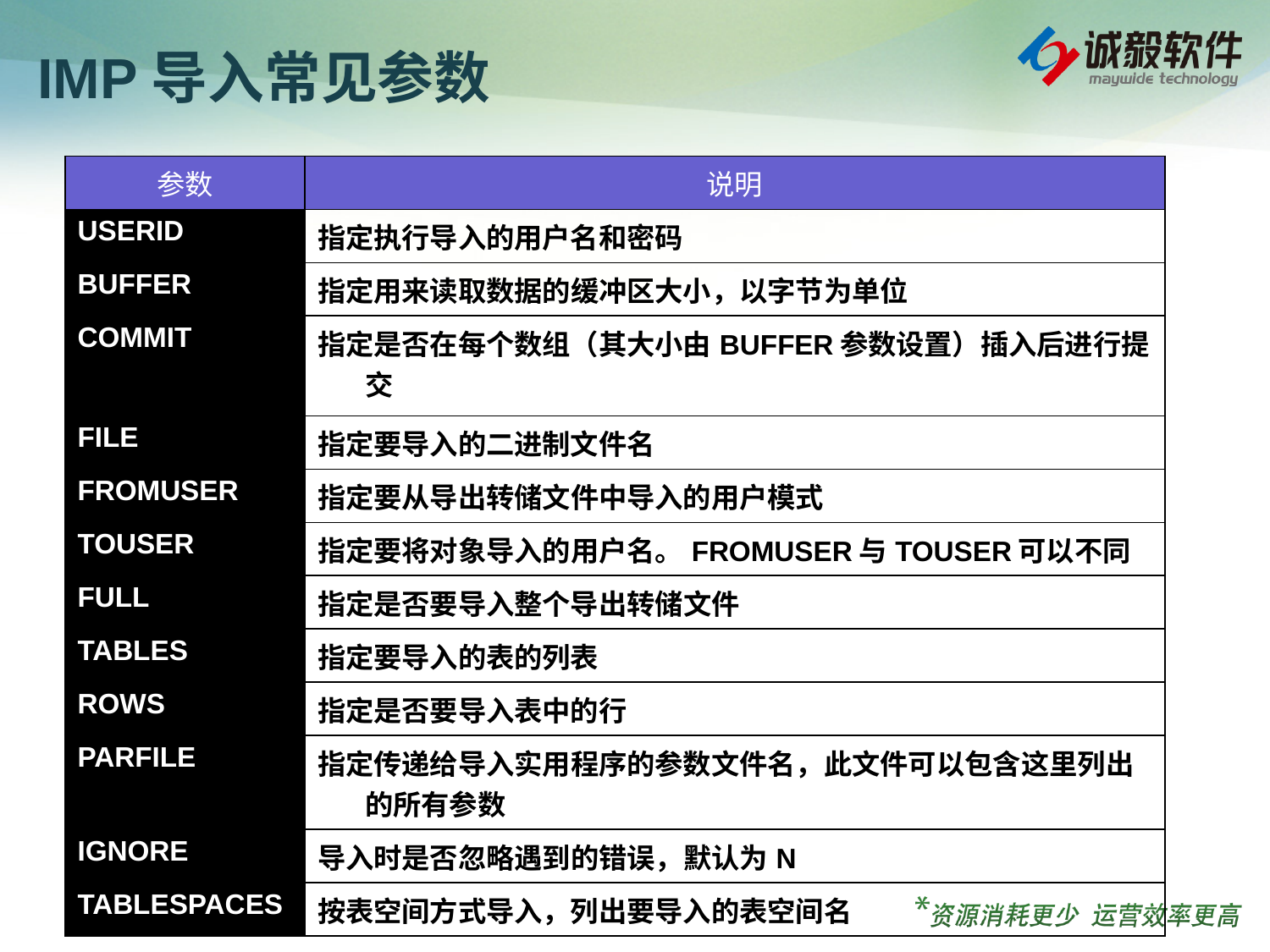

# IMP导入常见参数
| 参数 | 说明 |
| --- | --- |
| USERID | 指定执行导入的用户名和密码 |
| BUFFER | 指定用来读取数据的缓冲区大小，以字节为单位 |
| COMMIT | 指定是否在每个数组（其大小由BUFFER参数设置）插入后进行提交 |
| FILE | 指定要导入的二进制文件名 |
| FROMUSER | 指定要从导出转储文件中导入的用户模式 |
| TOUSER | 指定要将对象导入的用户名。FROMUSER与TOUSER可以不同 |
| FULL | 指定是否要导入整个导出转储文件 |
| TABLES | 指定要导入的表的列表 |
| ROWS | 指定是否要导入表中的行 |
| PARFILE | 指定传递给导入实用程序的参数文件名，此文件可以包含这里列出的所有参数 |
| IGNORE | 导入时是否忽略遇到的错误，默认为N |
| TABLESPACES | 按表空间方式导入，列出要导入的表空间名 |